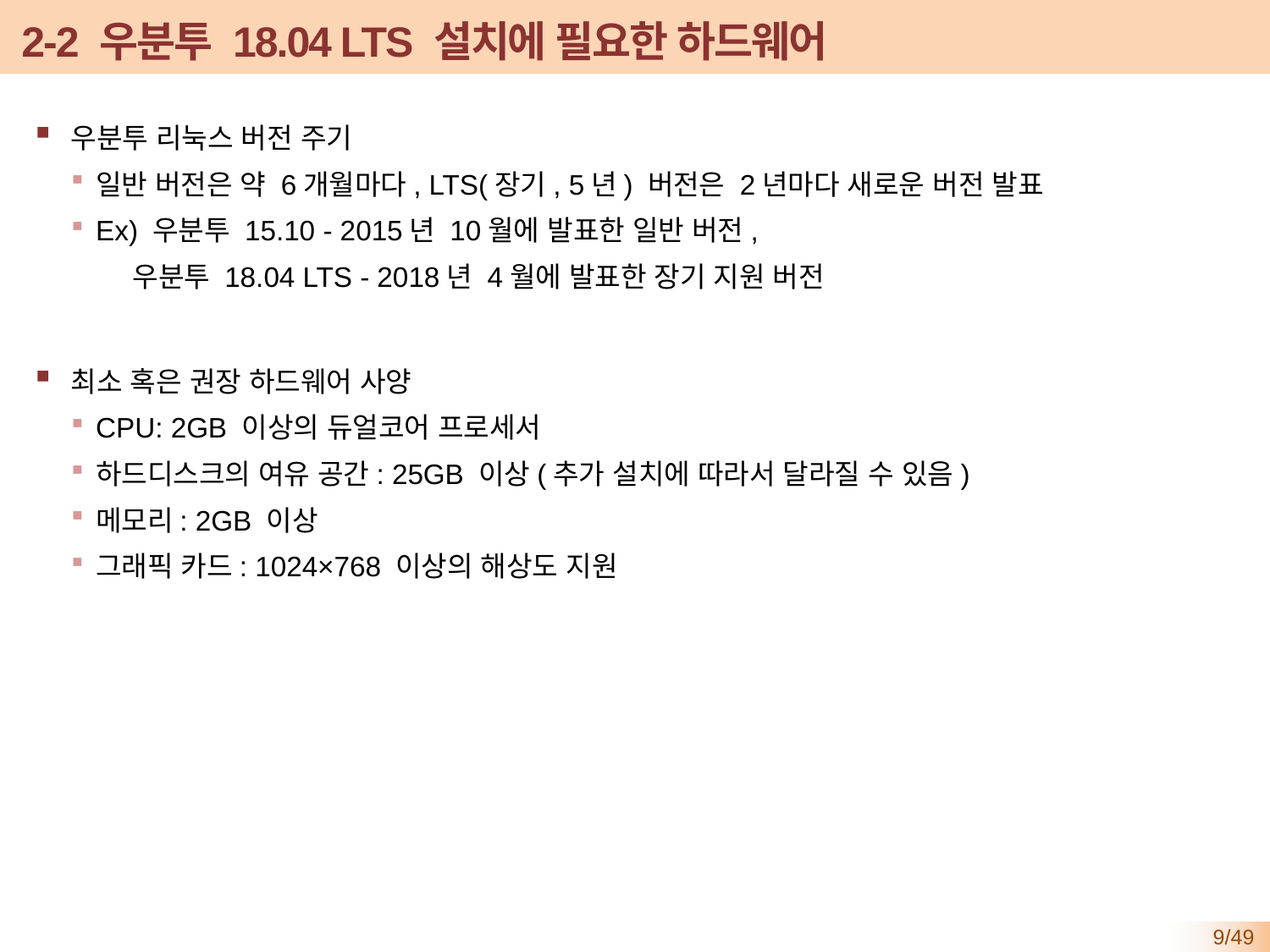

# 2-2 우분투 18.04 LTS 설치에 필요한 하드웨어
우분투 리눅스 버전 주기
일반 버전은 약 6개월마다, LTS(장기, 5년) 버전은 2년마다 새로운 버전 발표
Ex) 우분투 15.10 - 2015년 10월에 발표한 일반 버전,
       우분투 18.04 LTS - 2018년 4월에 발표한 장기 지원 버전

최소 혹은 권장 하드웨어 사양
CPU: 2GB 이상의 듀얼코어 프로세서
하드디스크의 여유 공간: 25GB 이상(추가 설치에 따라서 달라질 수 있음)
메모리: 2GB 이상
그래픽 카드: 1024×768 이상의 해상도 지원